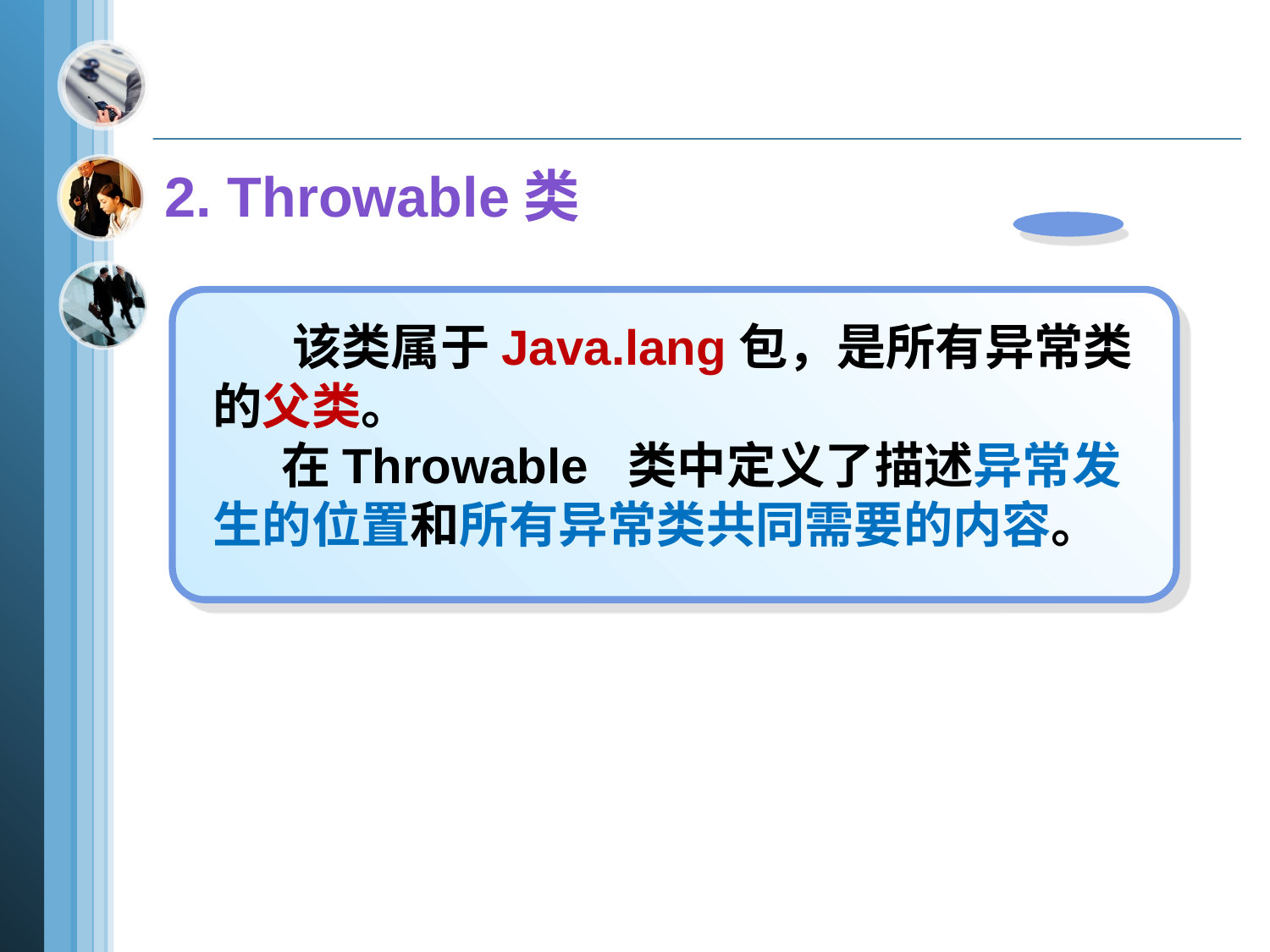

2. Throwable类

      该类属于Java.lang包，是所有异常类的父类。
     在Throwable  类中定义了描述异常发生的位置和所有异常类共同需要的内容。